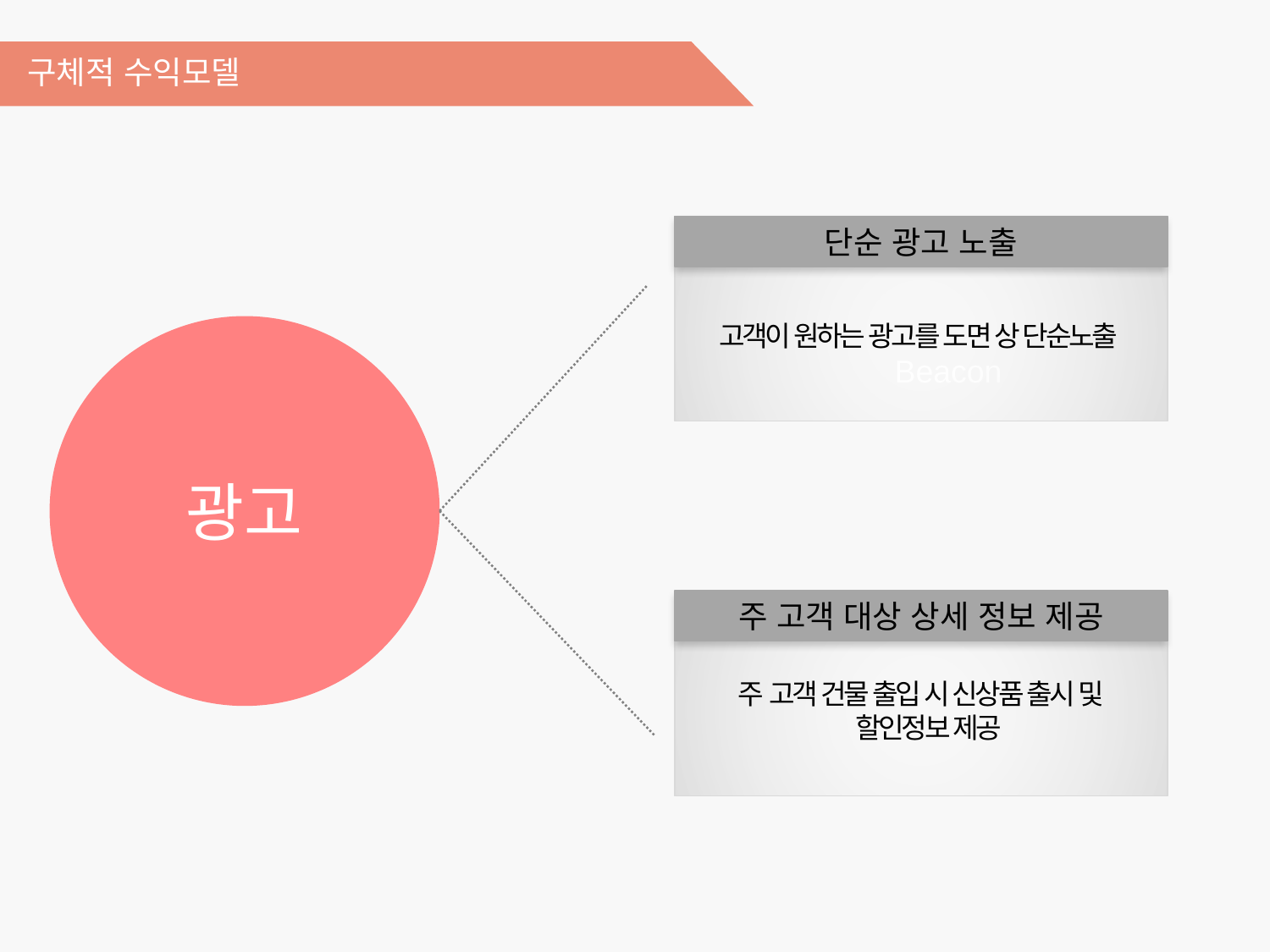

구체적 수익모델
단순 광고 노출
고객이 원하는 광고를 도면 상 단순노출
광고
Beacon
주 고객 대상 상세 정보 제공
주 고객 건물 출입 시 신상품 출시 및
 할인정보 제공